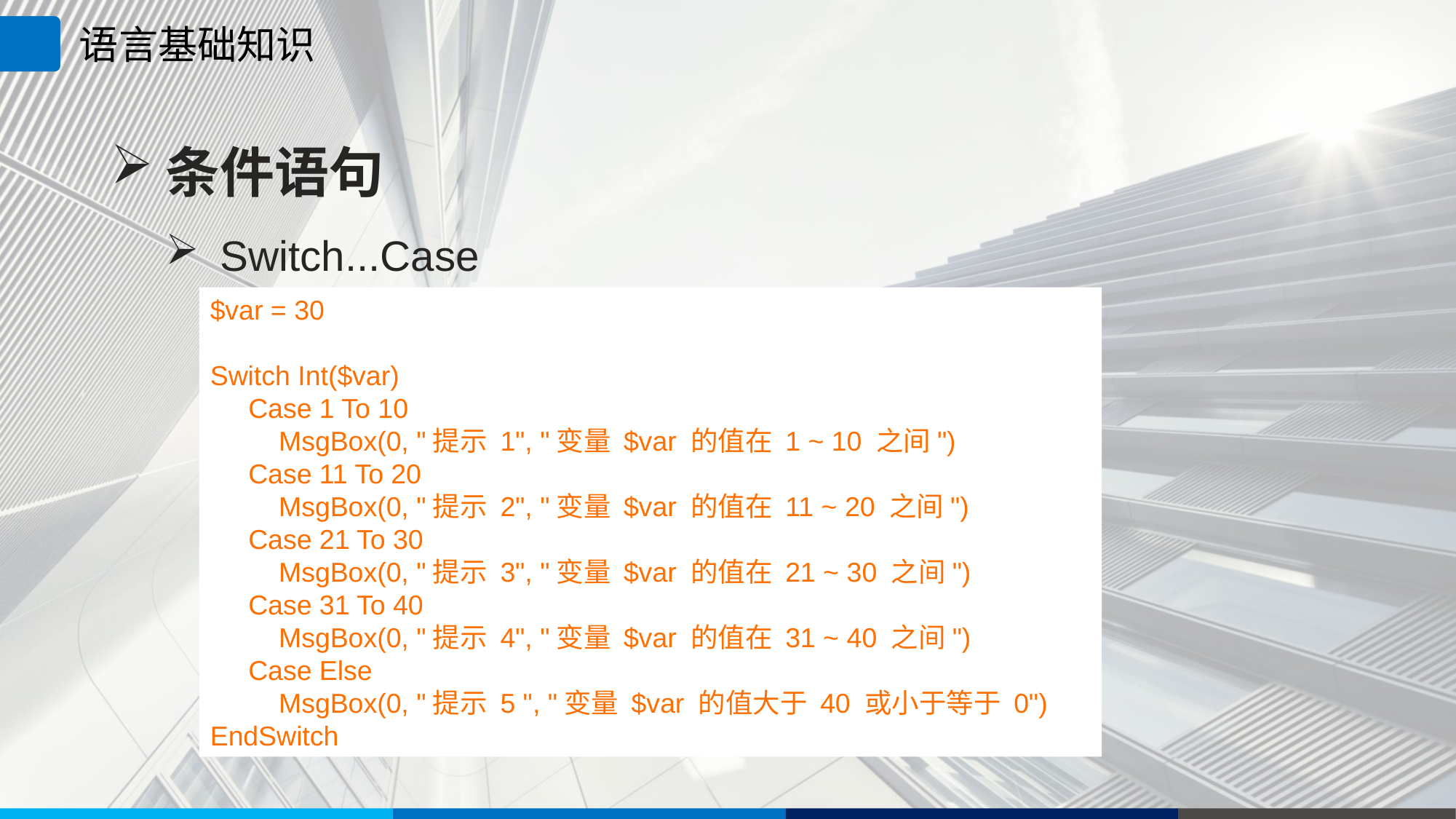

语言基础知识

条件语句
Switch...Case
$var = 30

Switch Int($var)
     Case 1 To 10
         MsgBox(0, "提示 1", "变量 $var 的值在 1 ~ 10 之间")
     Case 11 To 20
         MsgBox(0, "提示 2", "变量 $var 的值在 11 ~ 20 之间")
     Case 21 To 30
         MsgBox(0, "提示 3", "变量 $var 的值在 21 ~ 30 之间")
     Case 31 To 40
         MsgBox(0, "提示 4", "变量 $var 的值在 31 ~ 40 之间")
     Case Else
         MsgBox(0, "提示 5 ", "变量 $var 的值大于 40 或小于等于 0")
EndSwitch